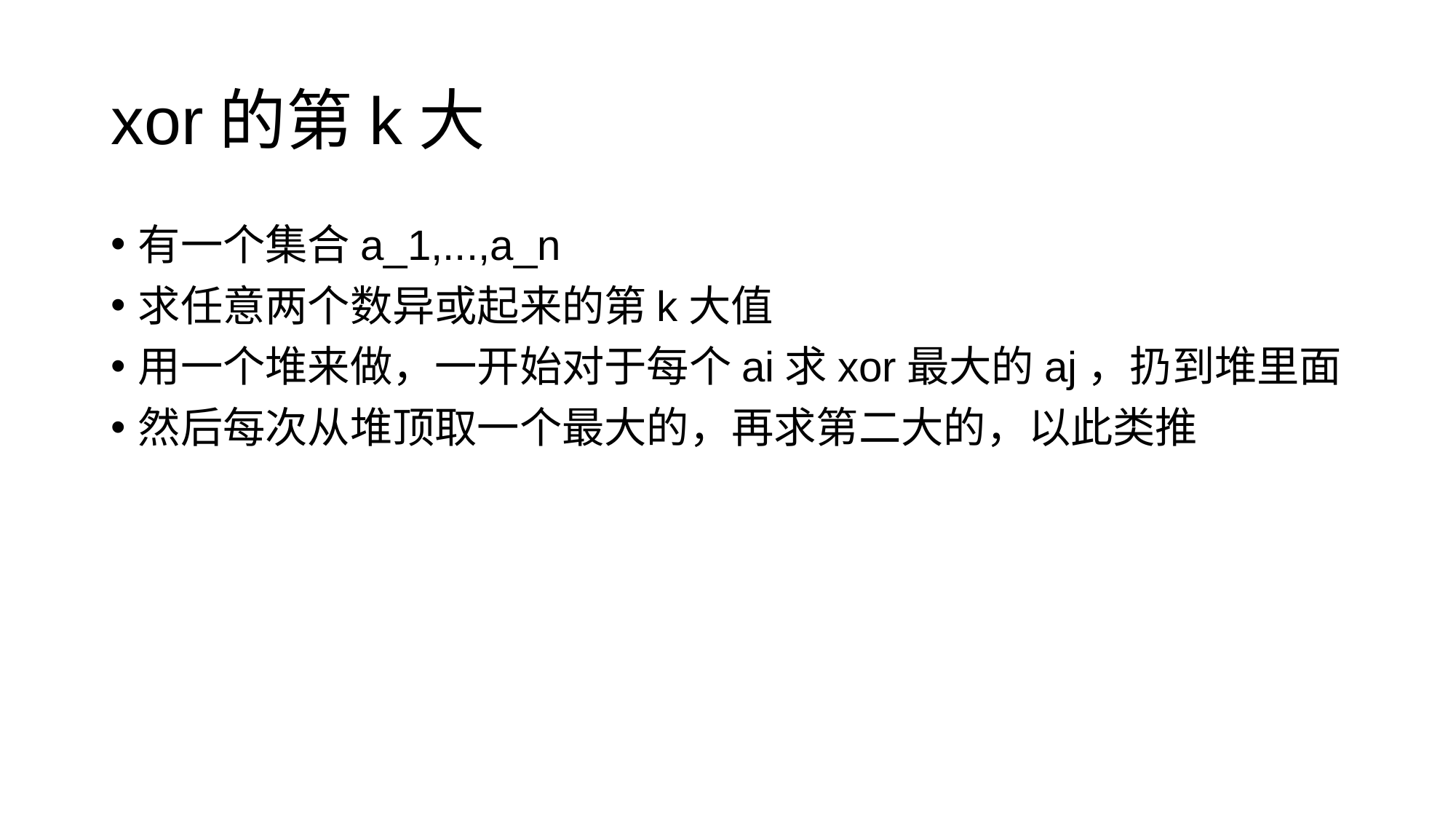

# xor的第k大
有一个集合a_1,...,a_n
求任意两个数异或起来的第k大值
用一个堆来做，一开始对于每个ai求xor最大的aj，扔到堆里面
然后每次从堆顶取一个最大的，再求第二大的，以此类推